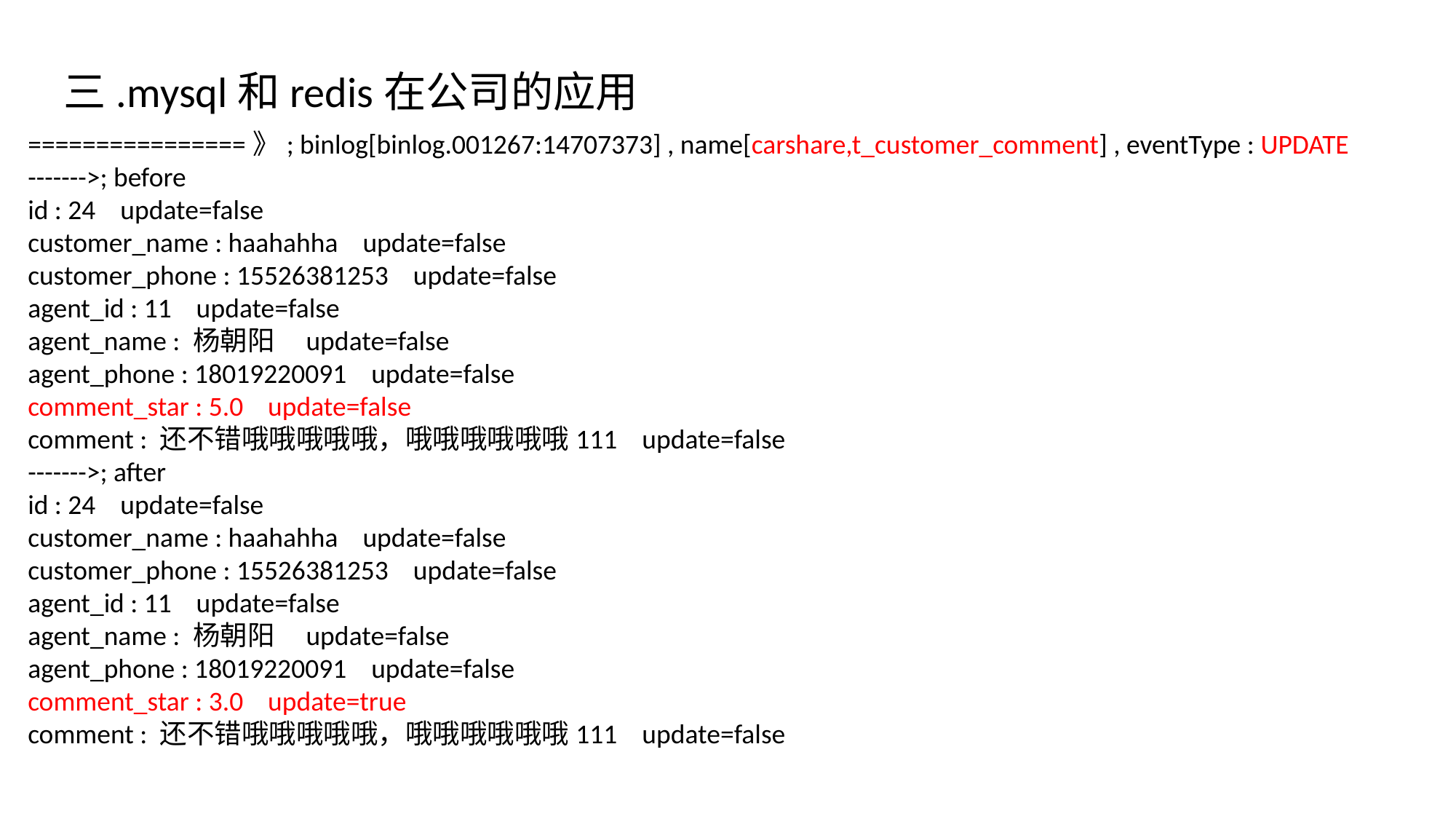

三.mysql和redis在公司的应用
================》; binlog[binlog.001267:14707373] , name[carshare,t_customer_comment] , eventType : UPDATE
------->; before
id : 24    update=false
customer_name : haahahha    update=false
customer_phone : 15526381253    update=false
agent_id : 11    update=false
agent_name : 杨朝阳    update=false
agent_phone : 18019220091    update=false
comment_star : 5.0    update=false
comment : 还不错哦哦哦哦哦，哦哦哦哦哦哦111    update=false
------->; after
id : 24    update=false
customer_name : haahahha    update=false
customer_phone : 15526381253    update=false
agent_id : 11    update=false
agent_name : 杨朝阳    update=false
agent_phone : 18019220091    update=false
comment_star : 3.0    update=true
comment : 还不错哦哦哦哦哦，哦哦哦哦哦哦111    update=false